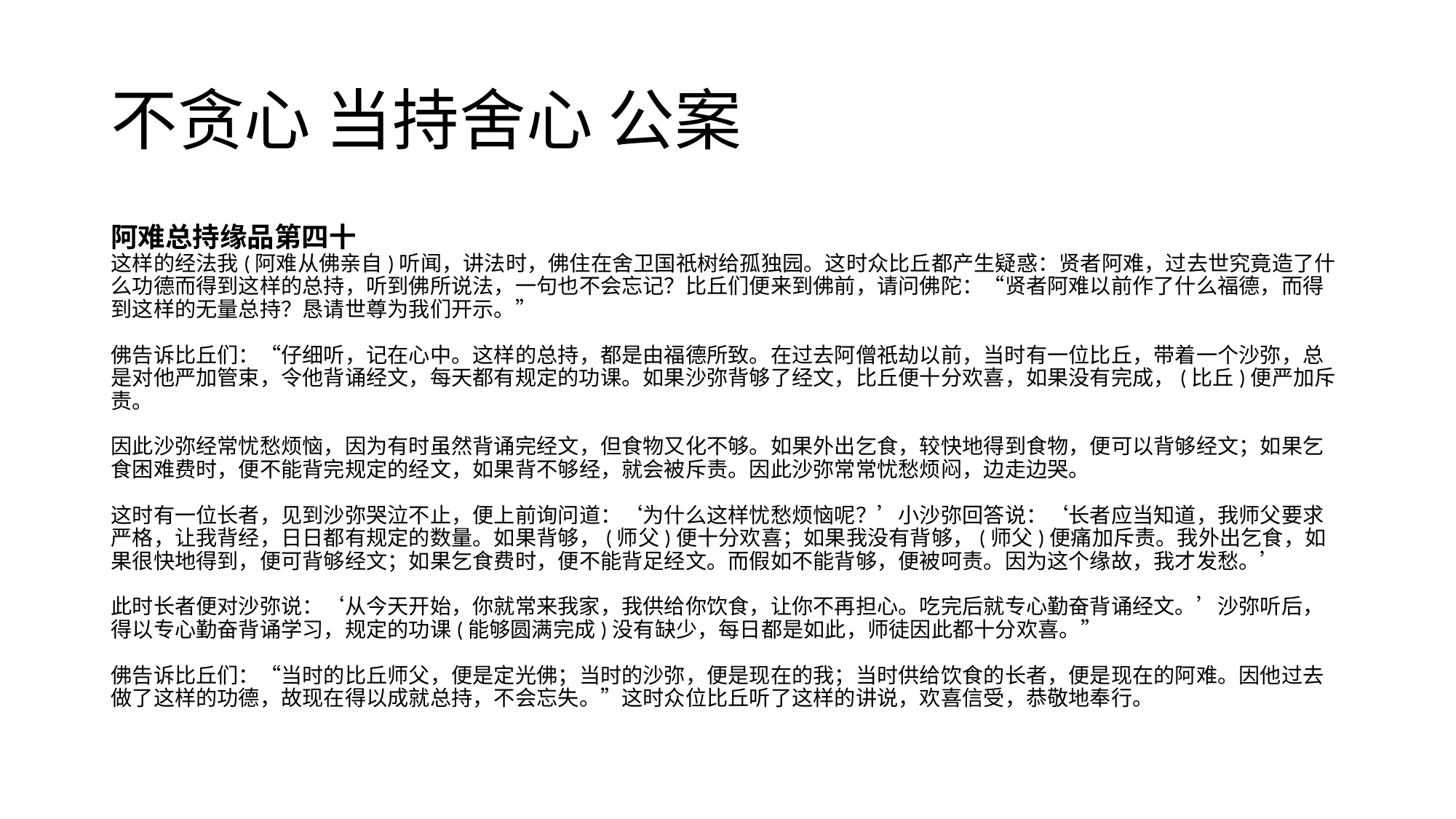

# 不贪心 当持舍心 公案
阿难总持缘品第四十
这样的经法我(阿难从佛亲自)听闻，讲法时，佛住在舍卫国祇树给孤独园。这时众比丘都产生疑惑：贤者阿难，过去世究竟造了什么功德而得到这样的总持，听到佛所说法，一句也不会忘记？比丘们便来到佛前，请问佛陀：“贤者阿难以前作了什么福德，而得到这样的无量总持？恳请世尊为我们开示。”

佛告诉比丘们：“仔细听，记在心中。这样的总持，都是由福德所致。在过去阿僧祇劫以前，当时有一位比丘，带着一个沙弥，总是对他严加管束，令他背诵经文，每天都有规定的功课。如果沙弥背够了经文，比丘便十分欢喜，如果没有完成，(比丘)便严加斥责。

因此沙弥经常忧愁烦恼，因为有时虽然背诵完经文，但食物又化不够。如果外出乞食，较快地得到食物，便可以背够经文；如果乞食困难费时，便不能背完规定的经文，如果背不够经，就会被斥责。因此沙弥常常忧愁烦闷，边走边哭。

这时有一位长者，见到沙弥哭泣不止，便上前询问道：‘为什么这样忧愁烦恼呢？’小沙弥回答说：‘长者应当知道，我师父要求严格，让我背经，日日都有规定的数量。如果背够，(师父)便十分欢喜；如果我没有背够，(师父)便痛加斥责。我外出乞食，如果很快地得到，便可背够经文；如果乞食费时，便不能背足经文。而假如不能背够，便被呵责。因为这个缘故，我才发愁。’

此时长者便对沙弥说：‘从今天开始，你就常来我家，我供给你饮食，让你不再担心。吃完后就专心勤奋背诵经文。’沙弥听后，得以专心勤奋背诵学习，规定的功课(能够圆满完成)没有缺少，每日都是如此，师徒因此都十分欢喜。”

佛告诉比丘们：“当时的比丘师父，便是定光佛；当时的沙弥，便是现在的我；当时供给饮食的长者，便是现在的阿难。因他过去做了这样的功德，故现在得以成就总持，不会忘失。”这时众位比丘听了这样的讲说，欢喜信受，恭敬地奉行。